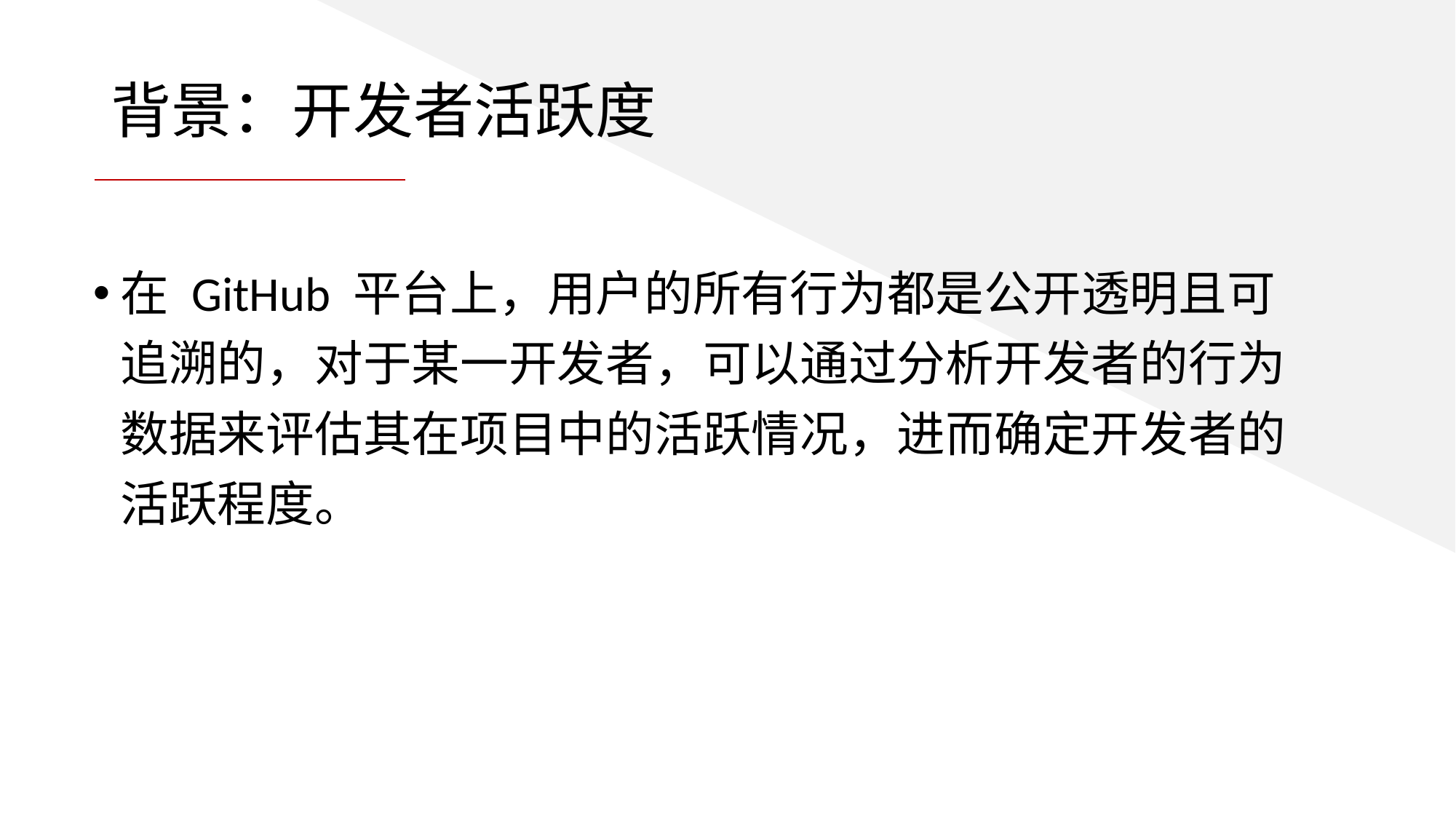

# 背景：开发者活跃度

在 GitHub 平台上，用户的所有行为都是公开透明且可追溯的，对于某一开发者，可以通过分析开发者的行为数据来评估其在项目中的活跃情况，进而确定开发者的活跃程度。